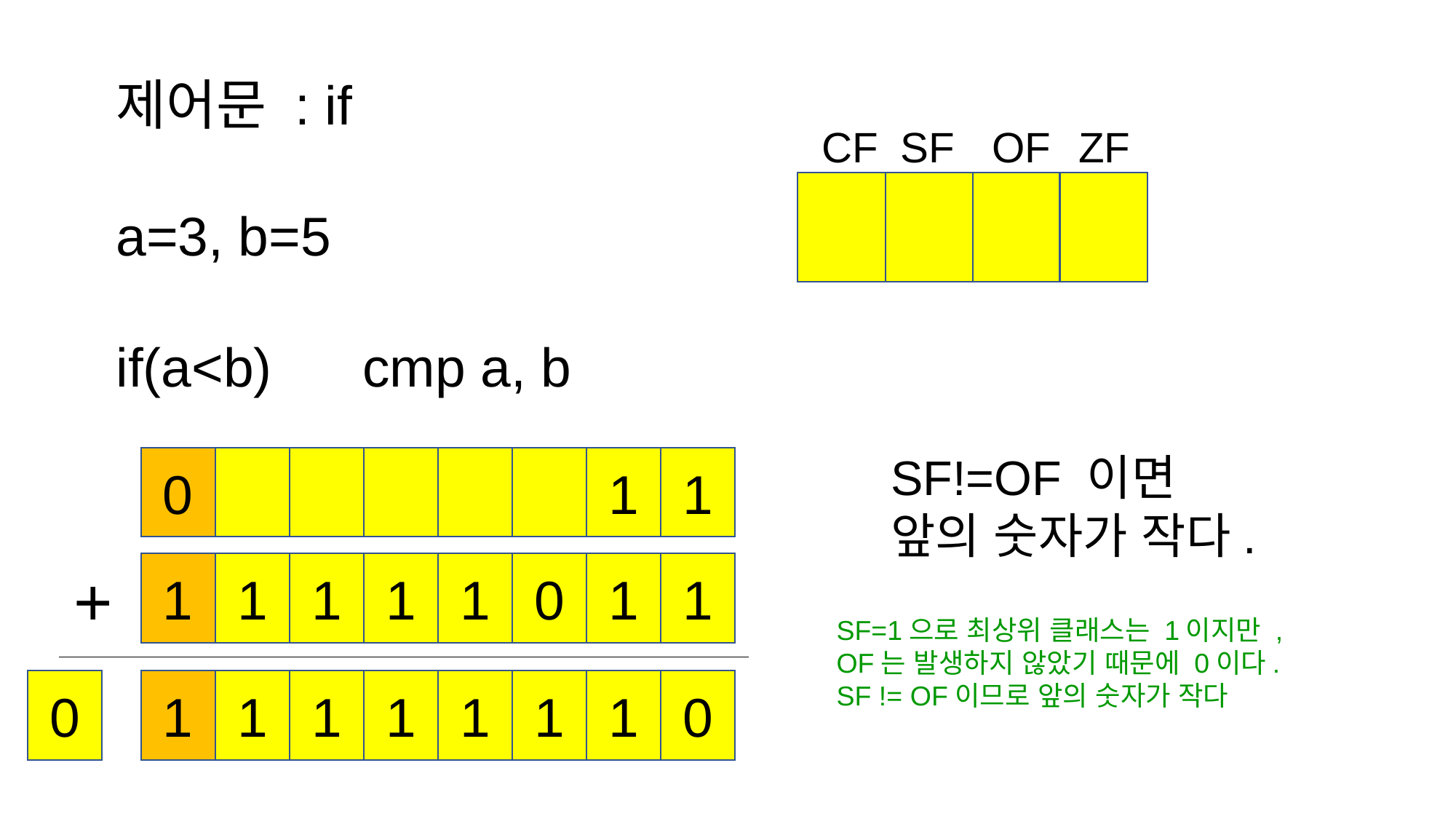

제어문 : if

a=3, b=5

if(a<b)      cmp a, b
CF
SF
OF
ZF

SF!=OF 이면
앞의 숫자가 작다.
0

1
1
+
1
1
1
1
1
0
1
1
SF=1으로 최상위 클래스는 1이지만 , OF는 발생하지 않았기 때문에 0이다.
SF != OF이므로 앞의 숫자가 작다
0
1
1
1
1
1
1
1
0